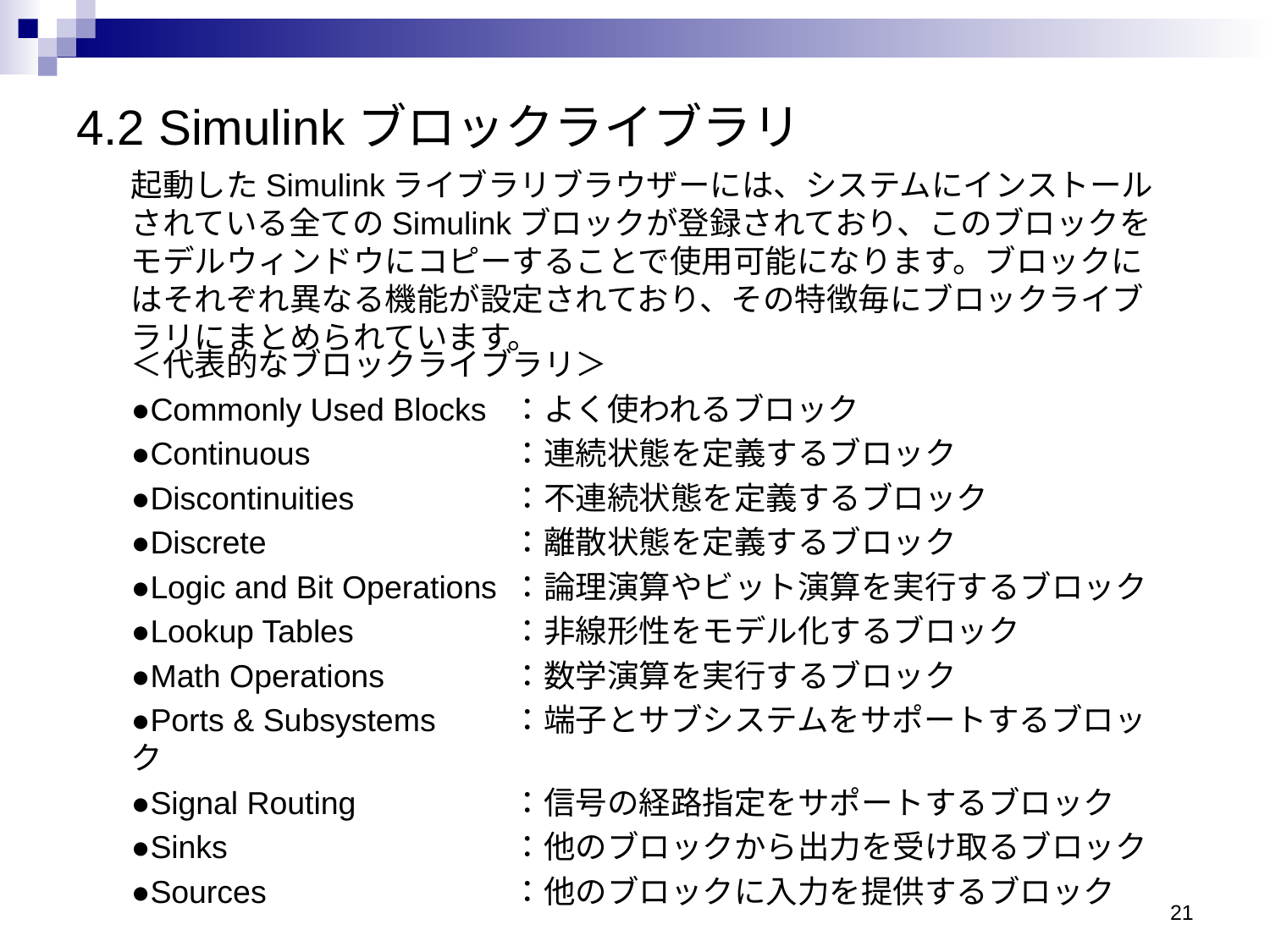

4.2 Simulinkブロックライブラリ
起動したSimulinkライブラリブラウザーには、システムにインストールされている全てのSimulinkブロックが登録されており、このブロックをモデルウィンドウにコピーすることで使用可能になります。ブロックにはそれぞれ異なる機能が設定されており、その特徴毎にブロックライブラリにまとめられています。
＜代表的なブロックライブラリ＞
●Commonly Used Blocks	：よく使われるブロック
●Continuous		：連続状態を定義するブロック
●Discontinuities		：不連続状態を定義するブロック
●Discrete		：離散状態を定義するブロック
●Logic and Bit Operations	：論理演算やビット演算を実行するブロック
●Lookup Tables		：非線形性をモデル化するブロック
●Math Operations		：数学演算を実行するブロック
●Ports & Subsystems	：端子とサブシステムをサポートするブロック
●Signal Routing		：信号の経路指定をサポートするブロック
●Sinks			：他のブロックから出力を受け取るブロック
●Sources		：他のブロックに入力を提供するブロック
21